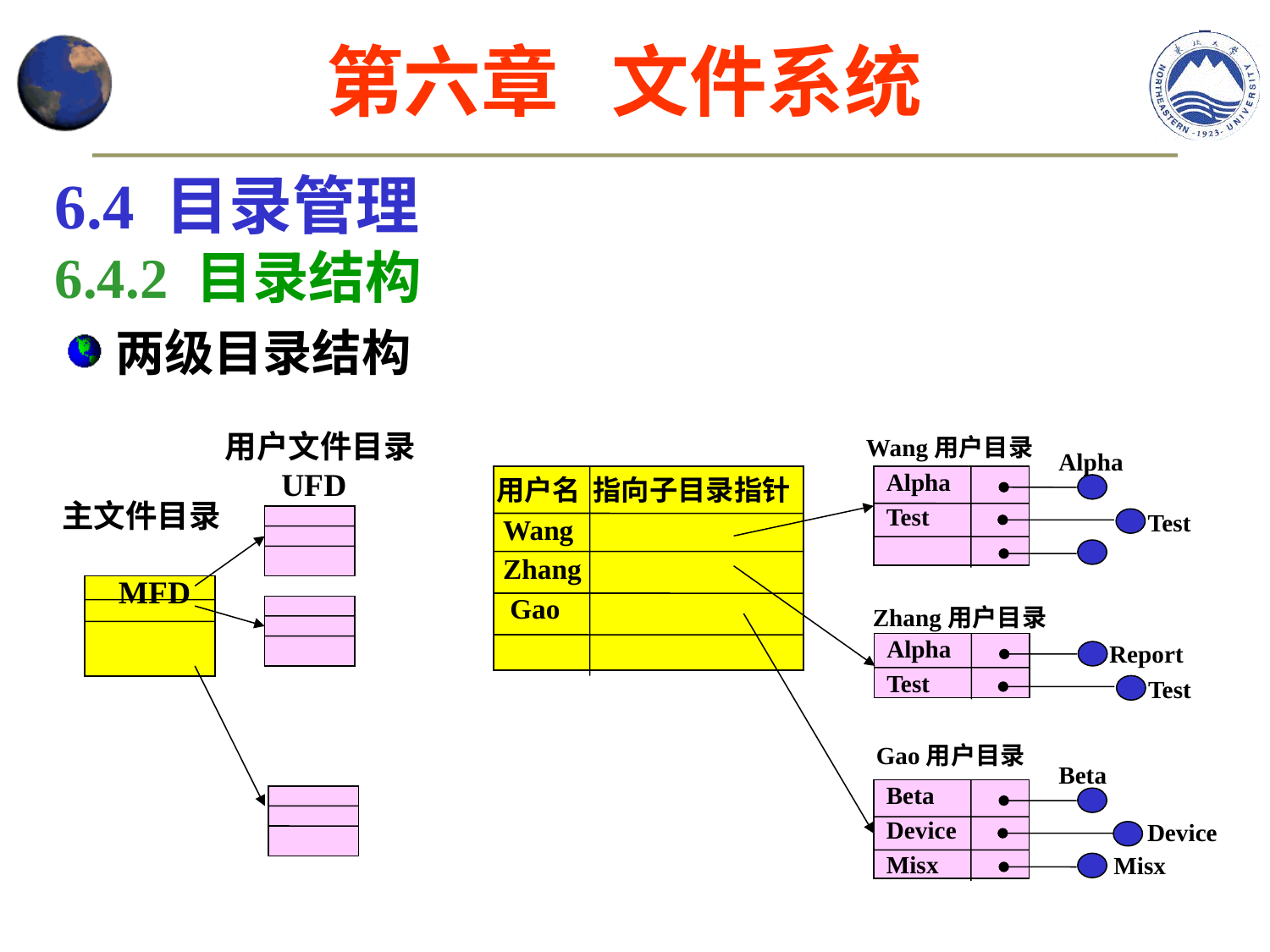

第六章   文件系统
6.4 目录管理
6.4.2 目录结构
两级目录结构
用户文件目录
       UFD
主文件目录
       MFD

Wang用户目录
Alpha
用户名  指向子目录指针
 Wang
 Zhang
  Gao

Alpha
Test

Test

Zhang用户目录

Report
Alpha
Test

Test

Gao用户目录
Beta
Beta
Device
Misx

Device

Misx